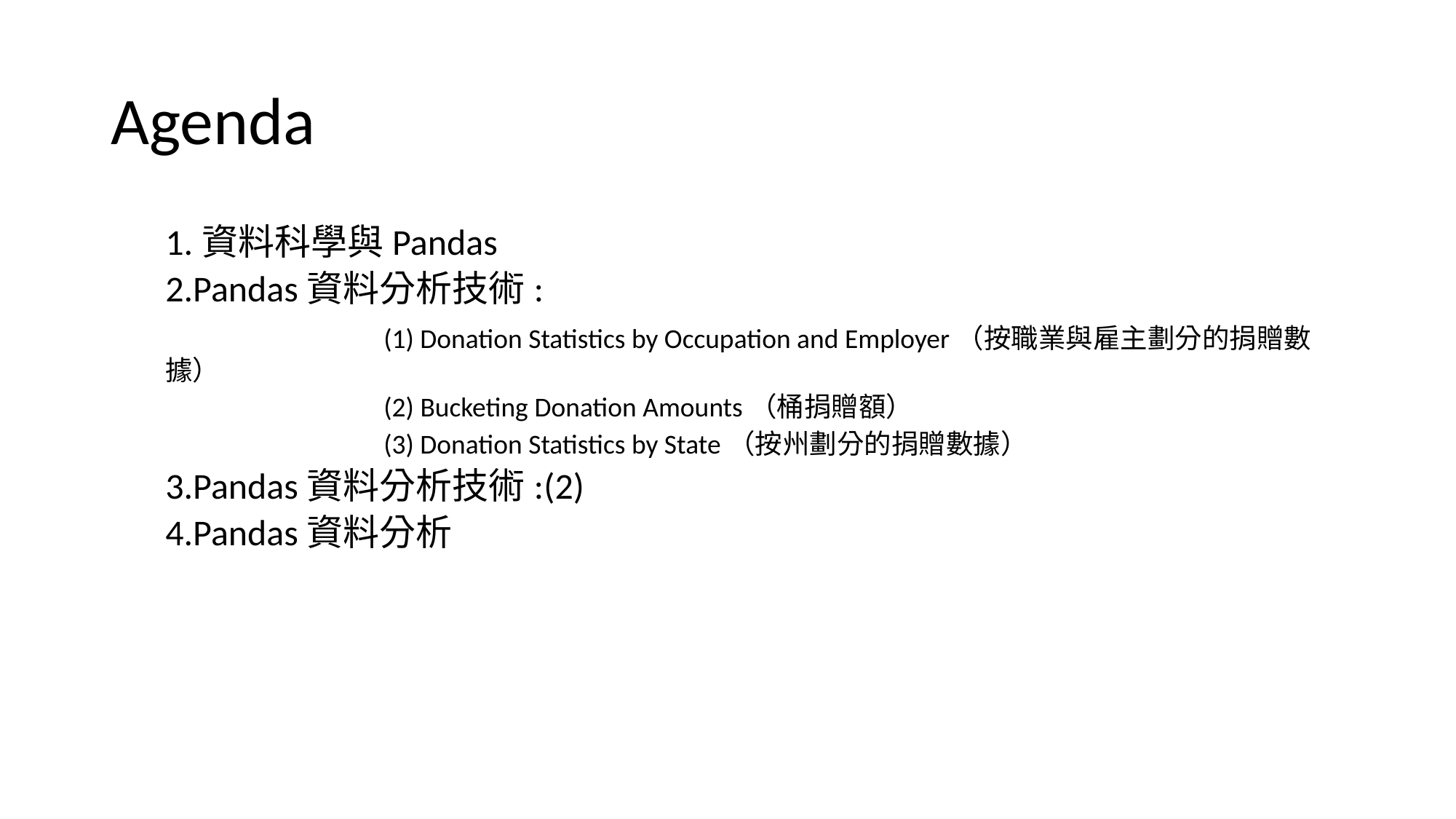

# Agenda
1.資料科學與Pandas
2.Pandas資料分析技術:
		(1) Donation Statistics by Occupation and Employer（按職業與雇主劃分的捐贈數據）
		(2) Bucketing Donation Amounts（桶捐贈額）
		(3) Donation Statistics by State（按州劃分的捐贈數據）
3.Pandas資料分析技術:(2)
4.Pandas資料分析